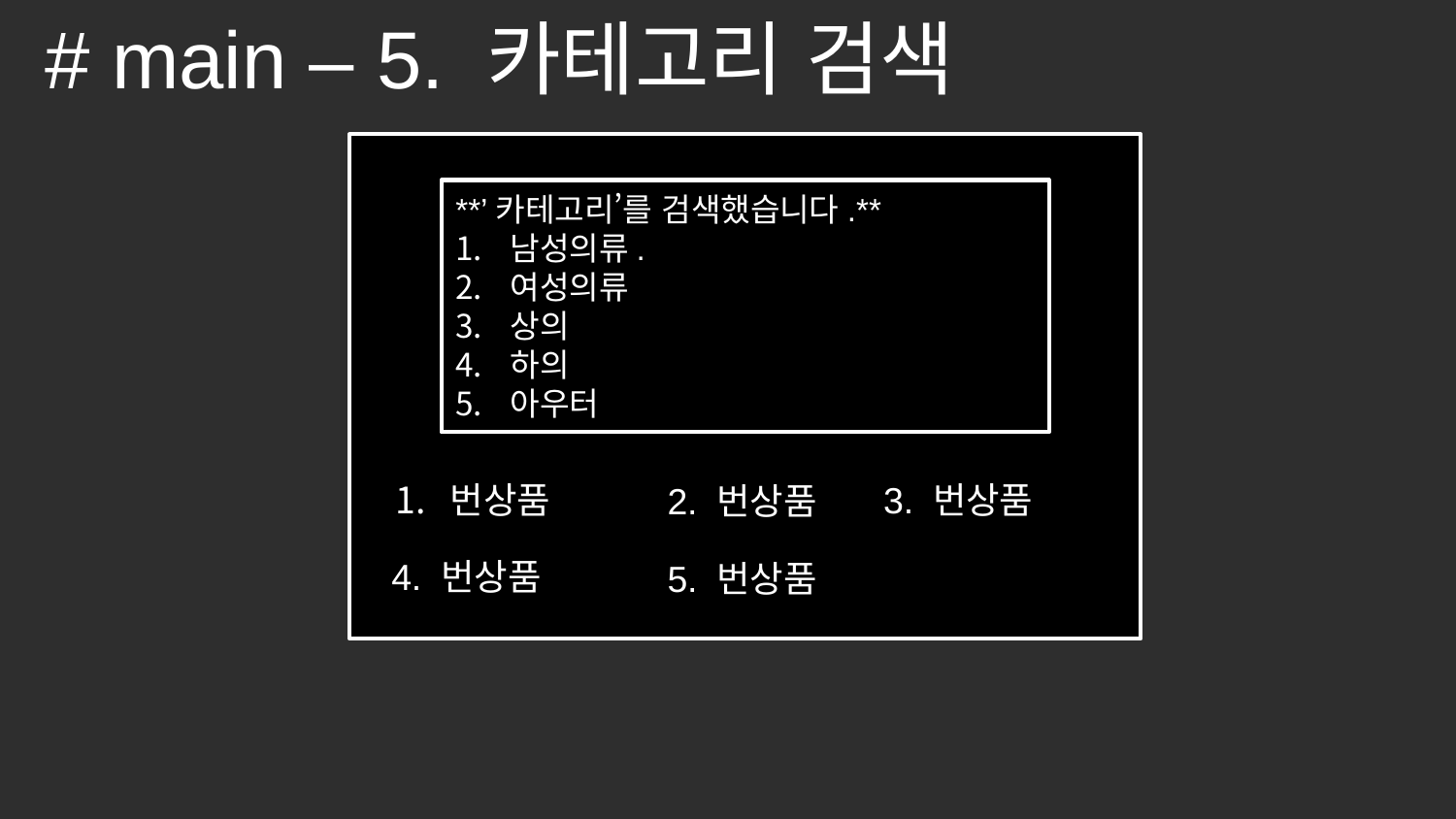

# main – 5. 카테고리 검색

**’카테고리’를 검색했습니다.**
남성의류.
여성의류
상의
하의
아우터
번상품
3. 번상품
2. 번상품
4. 번상품
5. 번상품